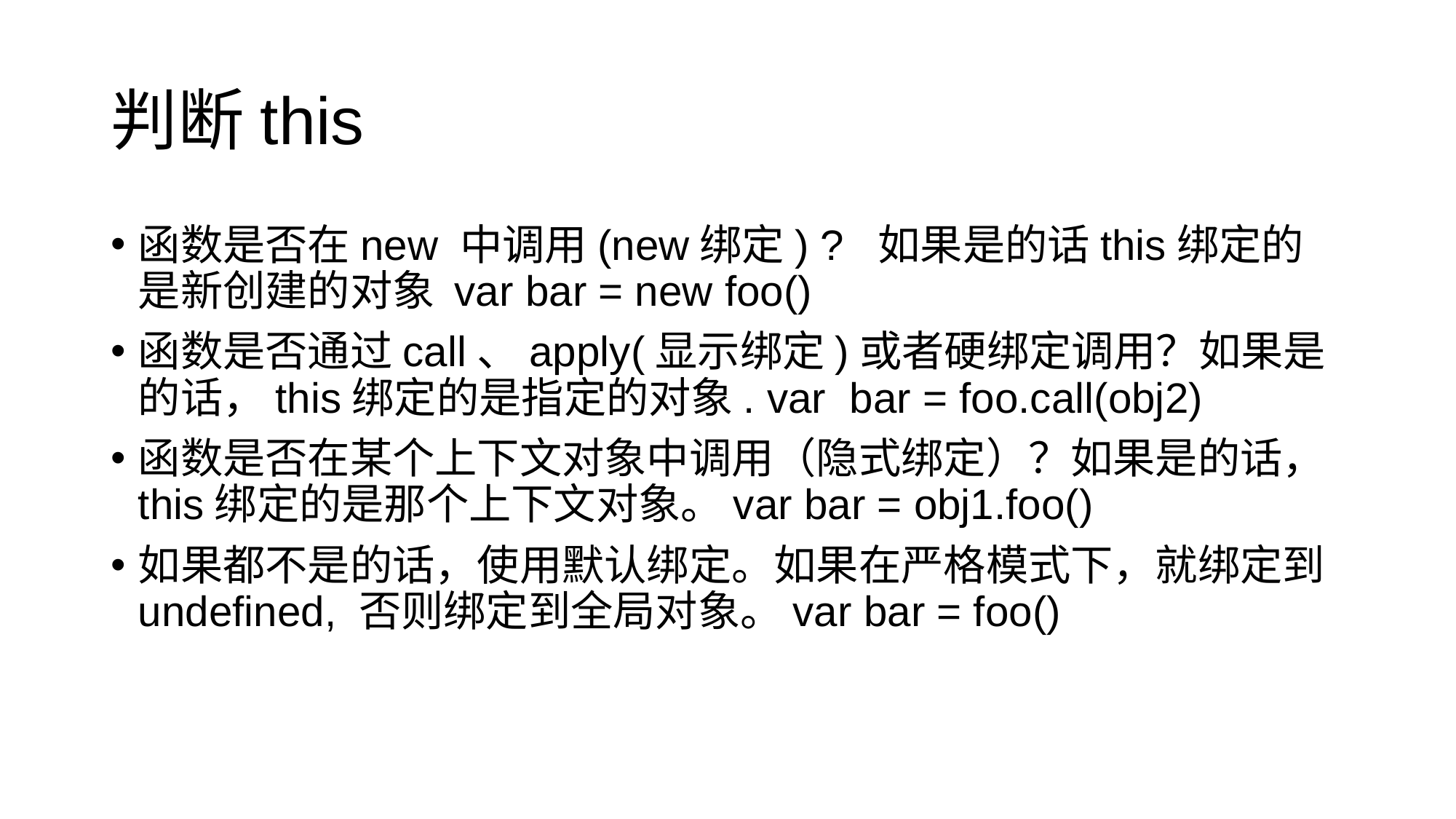

# 判断this
函数是否在new 中调用(new绑定) ?  如果是的话this绑定的是新创建的对象 var bar = new foo()
函数是否通过call、apply(显示绑定)或者硬绑定调用？如果是的话，this绑定的是指定的对象. var  bar = foo.call(obj2)
函数是否在某个上下文对象中调用（隐式绑定）？如果是的话，this绑定的是那个上下文对象。var bar = obj1.foo()
如果都不是的话，使用默认绑定。如果在严格模式下，就绑定到undefined, 否则绑定到全局对象。var bar = foo()